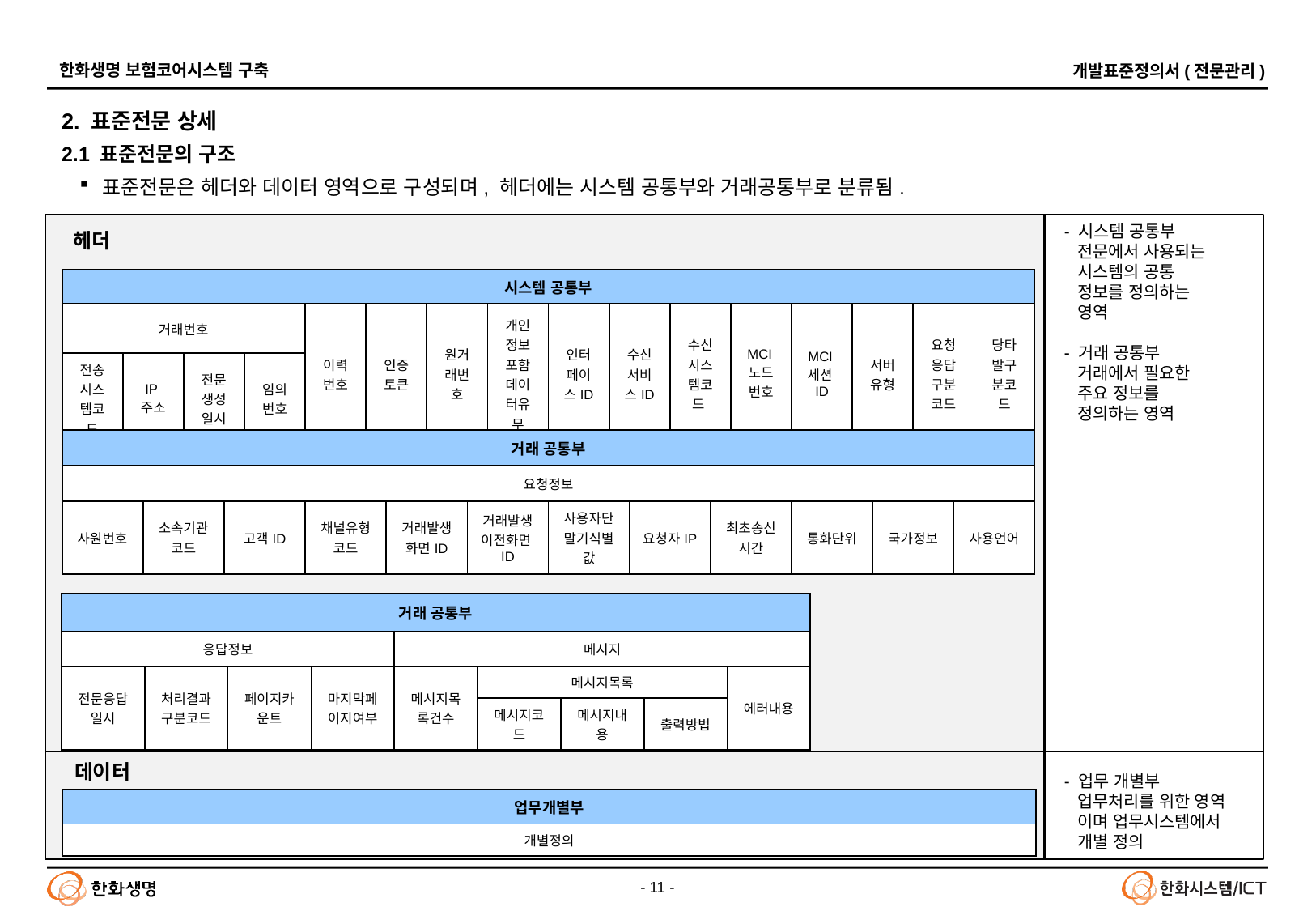

# 2. 표준전문 상세 2.1 표준전문의 구조
표준전문은 헤더와 데이터 영역으로 구성되며, 헤더에는 시스템 공통부와 거래공통부로 분류됨.

- 시스템 공통부
  전문에서 사용되는
  시스템의 공통
  정보를 정의하는
  영역

- 거래 공통부
  거래에서 필요한
  주요 정보를
  정의하는 영역

헤더
| 시스템 공통부 |  |  |  |  |  |  |  |  |  |  |  |  |  |  |  |
| --- | --- | --- | --- | --- | --- | --- | --- | --- | --- | --- | --- | --- | --- | --- | --- |
| 거래번호 |  |  |  | 이력 번호 | 인증 토큰 | 원거래번호 | 개인정보포함데이터유무 | 인터페이스ID | 수신 서비스ID | 수신시스템코드 | MCI노드번호 | MCI세션ID | 서버유형 | 요청응답구분코드 | 당타발구분코드 |
| 전송시스템코드 | IP주소 | 전문생성일시 | 임의번호 |  |  |  |  |  |  |  |  |  |  |  |  |
| 거래 공통부 |  |  |  |  |  |  |  |  |  |  |  |
| --- | --- | --- | --- | --- | --- | --- | --- | --- | --- | --- | --- |
| 요청정보 |  |  |  |  |  |  |  |  |  |  |  |
| 사원번호 | 소속기관코드 | 고객ID | 채널유형코드 | 거래발생화면ID | 거래발생이전화면ID | 사용자단말기식별값 | 요청자IP | 최초송신시간 | 통화단위 | 국가정보 | 사용언어 |
| 거래 공통부 |  |  |  |  |  |  |  |  |
| --- | --- | --- | --- | --- | --- | --- | --- | --- |
| 응답정보 |  |  |  | 메시지 |  |  |  |  |
| 전문응답일시 | 처리결과구분코드 | 페이지카운트 | 마지막페이지여부 | 메시지목록건수 | 메시지목록 |  |  | 에러내용 |
|  |  |  |  |  | 메시지코드 | 메시지내용 | 출력방법 |  |

- 업무 개별부
  업무처리를 위한 영역
  이며 업무시스템에서
  개별 정의

데이터
| 업무개별부 |
| --- |
| 개별정의 |